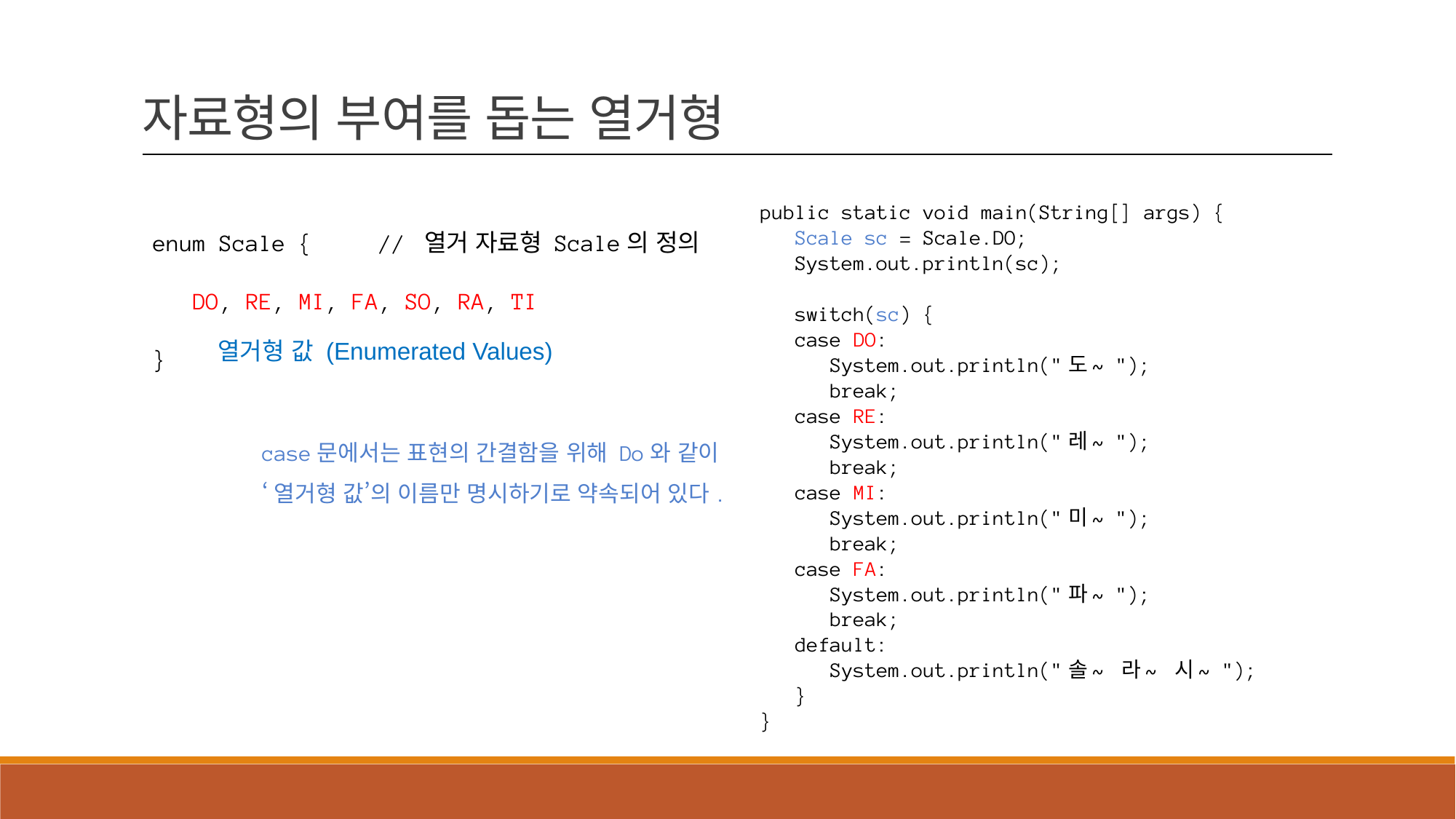

자료형의 부여를 돕는 열거형
enum Scale {     // 열거 자료형 Scale의 정의
   DO, RE, MI, FA, SO, RA, TI
}
public static void main(String[] args) {
   Scale sc = Scale.DO;
   System.out.println(sc);

   switch(sc) {
   case DO:
      System.out.println("도~ ");
      break;
   case RE:
      System.out.println("레~ ");
      break;
   case MI:
      System.out.println("미~ ");
      break;
   case FA:
      System.out.println("파~ ");
      break;
   default:
      System.out.println("솔~ 라~ 시~ ");
   }
}
열거형 값 (Enumerated Values)
case문에서는 표현의 간결함을 위해 Do와 같이
‘열거형 값’의 이름만 명시하기로 약속되어 있다.